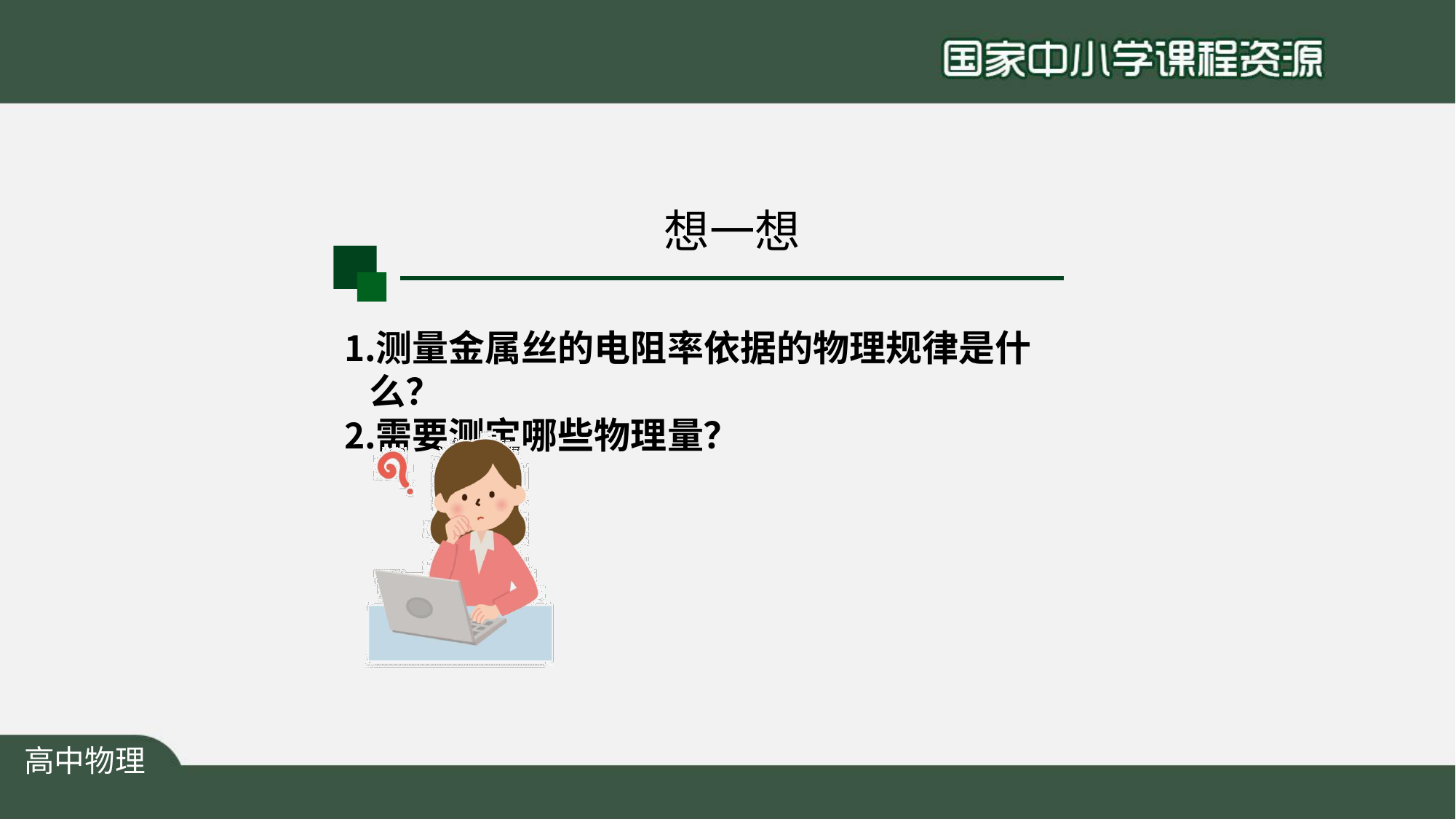

# 想一想

测量金属丝的电阻率依据的物理规律是什么？
需要测定哪些物理量？

高中物理